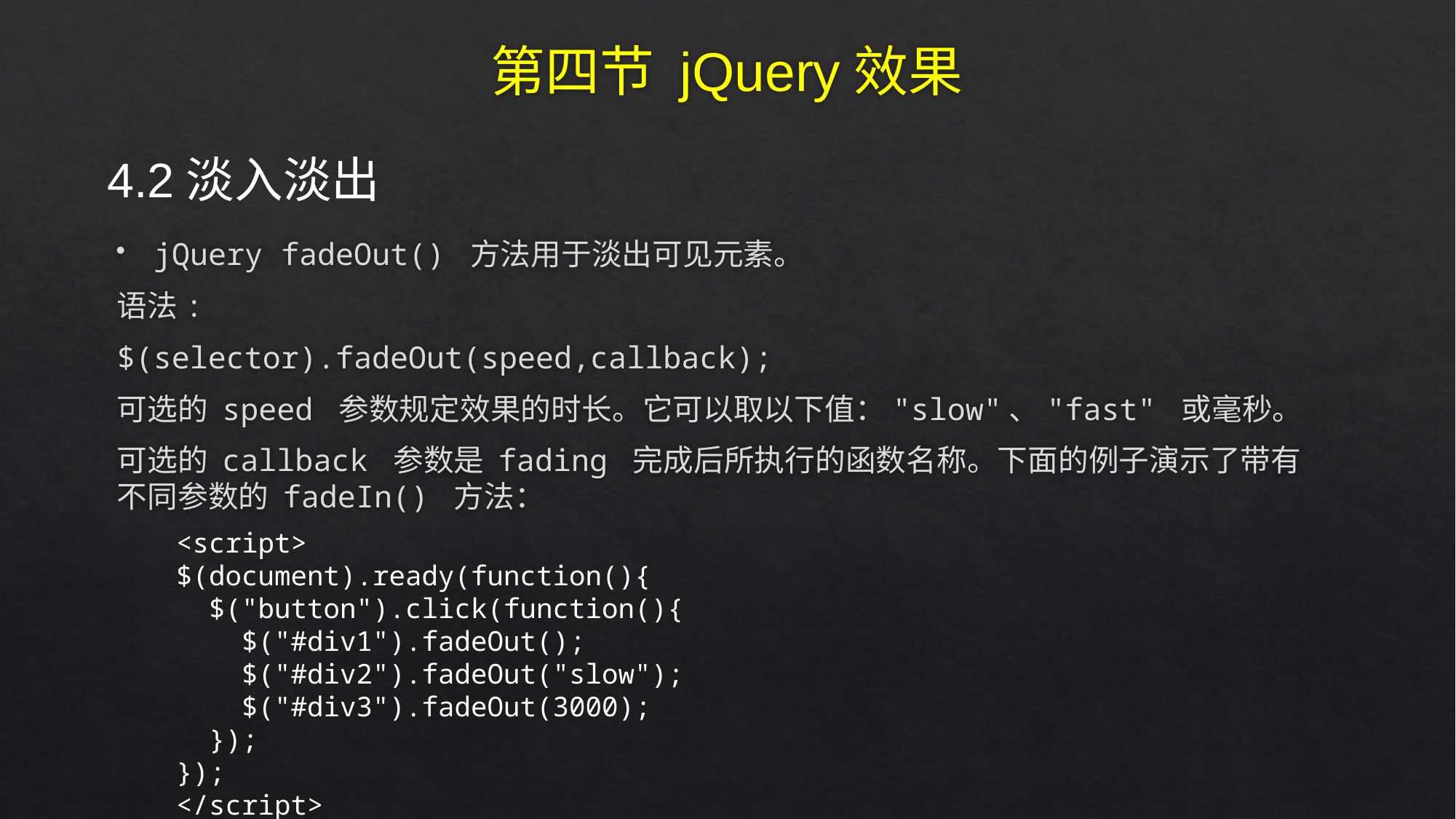

# 第四节 jQuery效果
4.2淡入淡出
jQuery fadeOut() 方法用于淡出可见元素。
语法:
$(selector).fadeOut(speed,callback);
可选的 speed 参数规定效果的时长。它可以取以下值："slow"、"fast" 或毫秒。
可选的 callback 参数是 fading 完成后所执行的函数名称。下面的例子演示了带有不同参数的 fadeIn() 方法：
<script>
$(document).ready(function(){
  $("button").click(function(){
    $("#div1").fadeOut();
    $("#div2").fadeOut("slow");
    $("#div3").fadeOut(3000);
  });
});
</script>
</head>

<body>
<p>以下实例演示了 fadeOut() 使用了不同参数的效果。</p>
<button>点击淡出 div 元素。</button>
<br><br>
<div id="div1" style="width:80px;height:80px;background-color:red;"></div><br>
<div id="div2" style="width:80px;height:80px;background-color:green;"></div><br>
<div id="div3" style="width:80px;height:80px;background-color:blue;"></div>

</body>